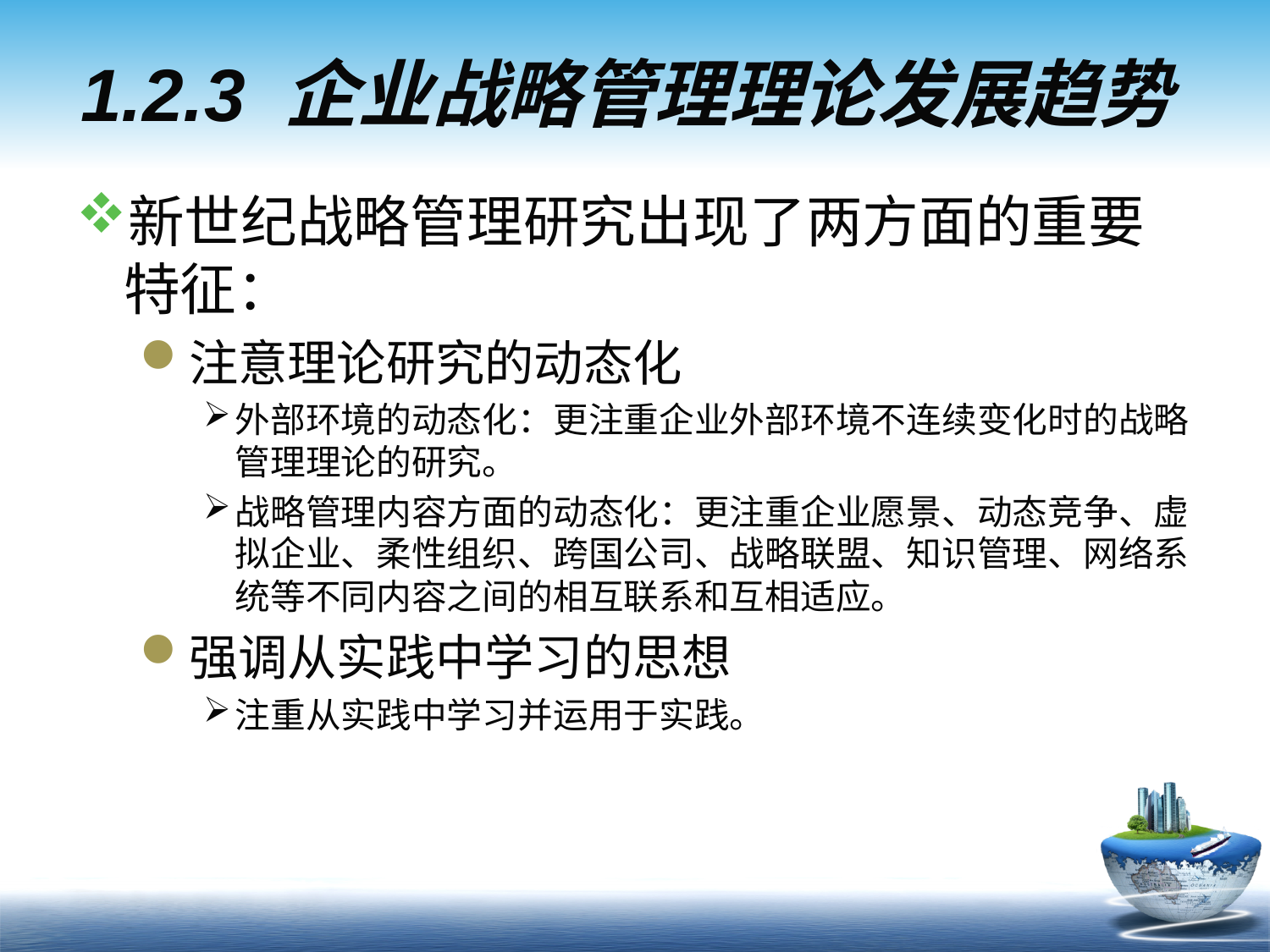

# 1.2.3 企业战略管理理论发展趋势
新世纪战略管理研究出现了两方面的重要特征：
注意理论研究的动态化
外部环境的动态化：更注重企业外部环境不连续变化时的战略管理理论的研究。
战略管理内容方面的动态化：更注重企业愿景、动态竞争、虚拟企业、柔性组织、跨国公司、战略联盟、知识管理、网络系统等不同内容之间的相互联系和互相适应。
强调从实践中学习的思想
注重从实践中学习并运用于实践。